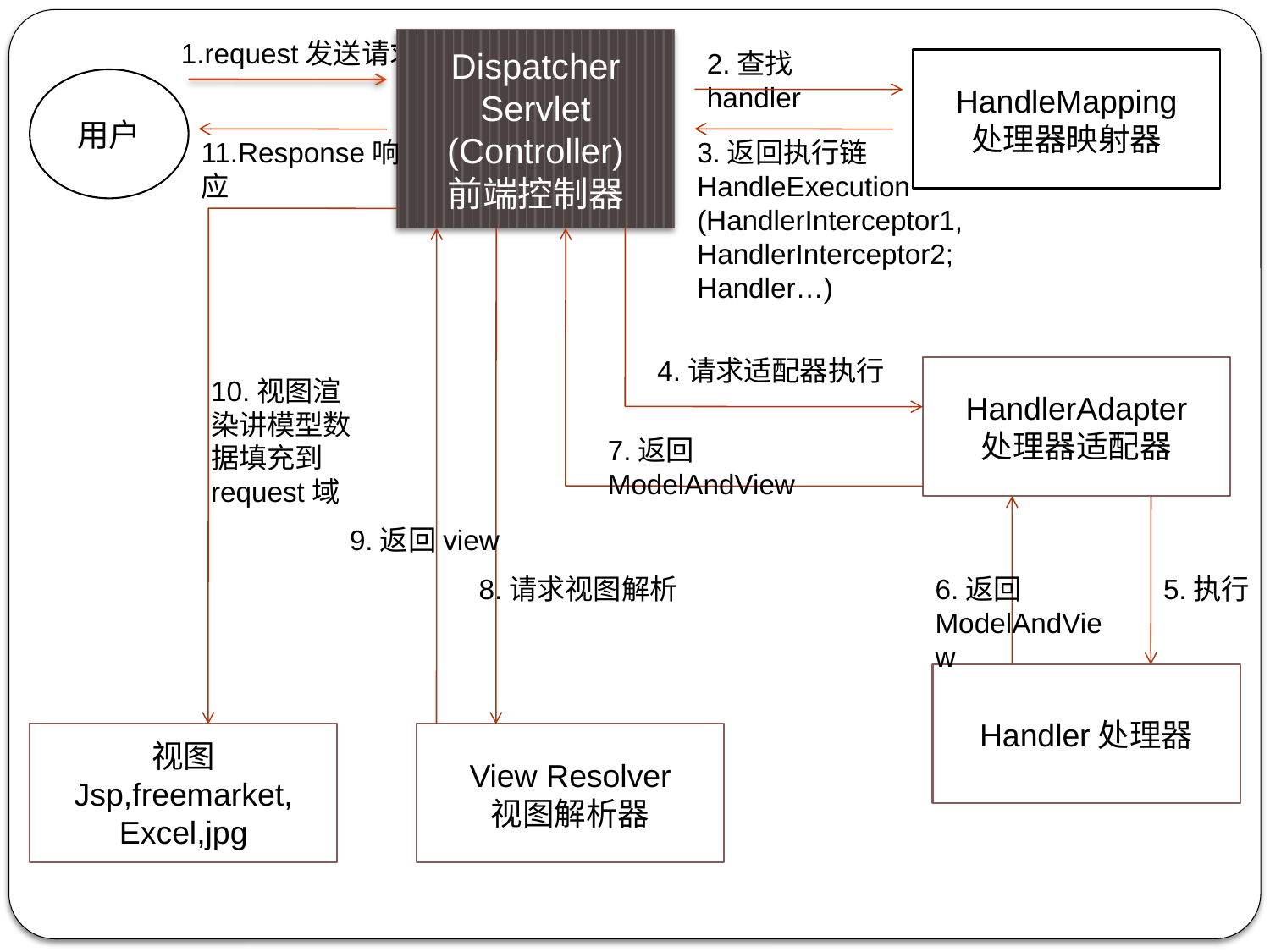

1.request发送请求
Dispatcher
Servlet
(Controller)
前端控制器
2.查找handler
HandleMapping
处理器映射器
用户
11.Response响应
3.返回执行链
HandleExecution
(HandlerInterceptor1,
HandlerInterceptor2;
Handler…)
4.请求适配器执行
HandlerAdapter
处理器适配器
10.视图渲染讲模型数据填充到request域
7.返回ModelAndView
9.返回view
8.请求视图解析
6.返回
ModelAndView
5.执行
Handler处理器
视图
Jsp,freemarket,
Excel,jpg
View Resolver
视图解析器